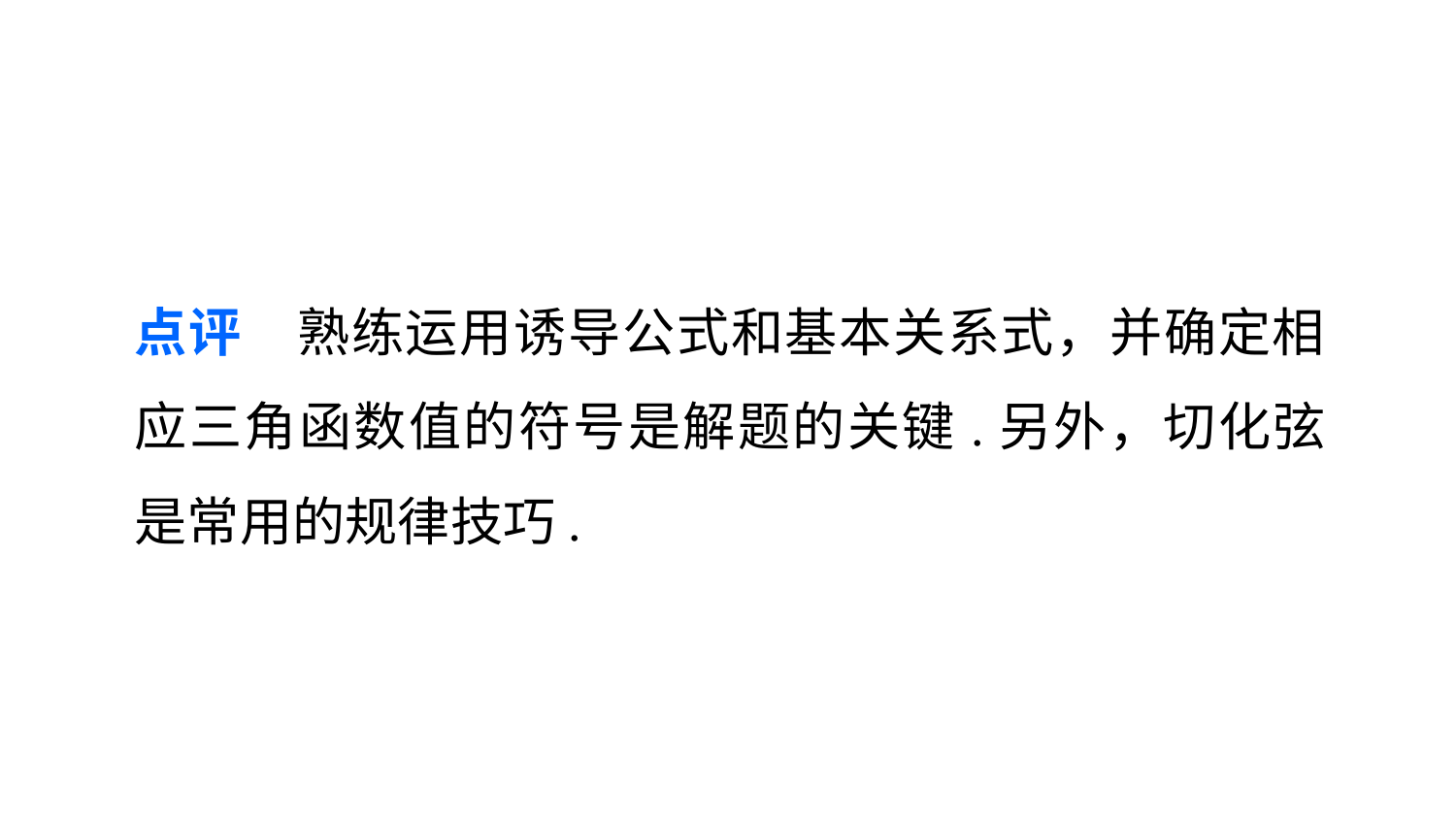

点评　熟练运用诱导公式和基本关系式，并确定相应三角函数值的符号是解题的关键.另外，切化弦是常用的规律技巧.